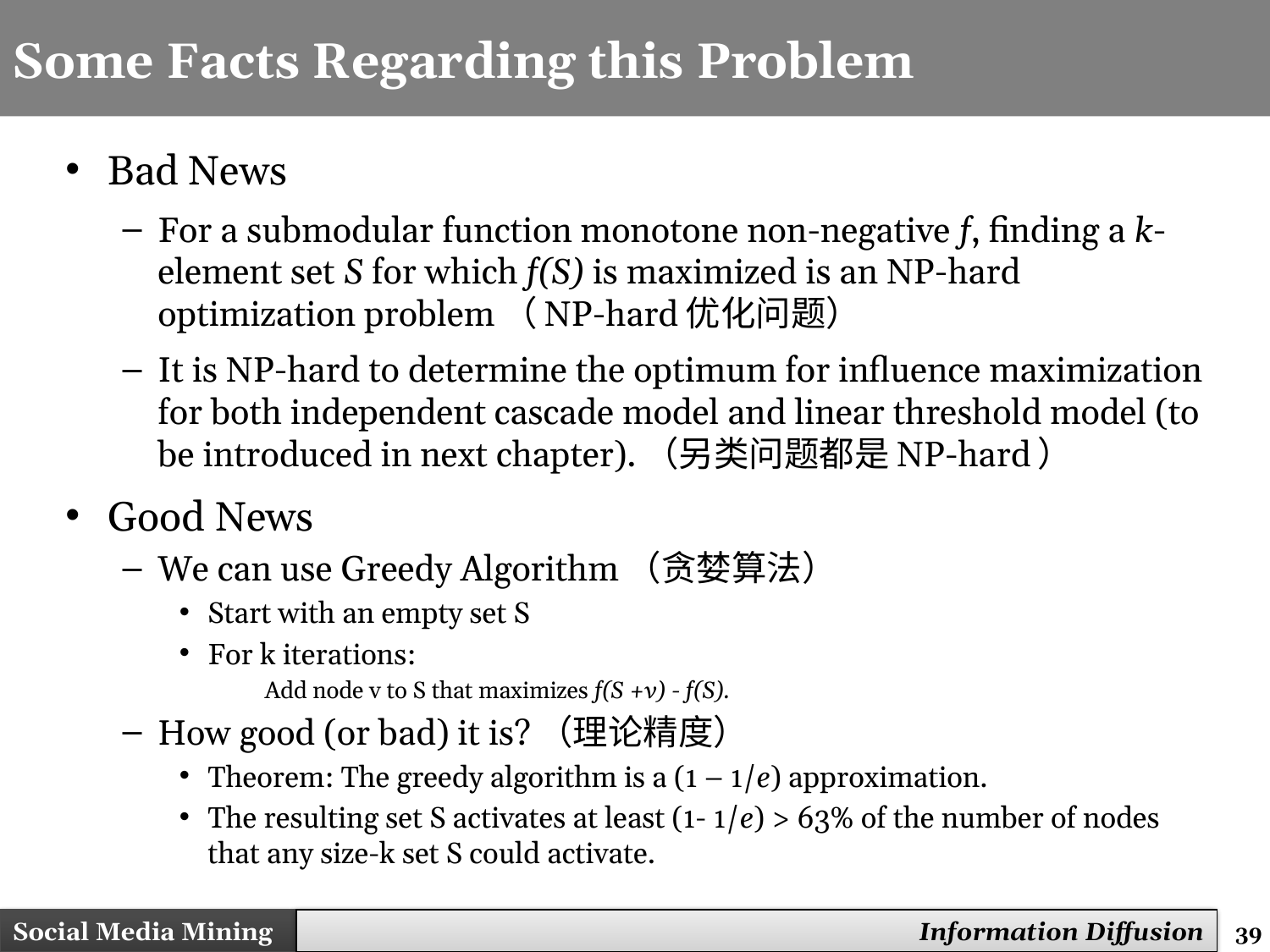

# Some Facts Regarding this Problem
Bad News
For a submodular function monotone non-negative f, finding a k-element set S for which f(S) is maximized is an NP-hard optimization problem（NP-hard优化问题）
It is NP-hard to determine the optimum for influence maximization for both independent cascade model and linear threshold model (to be introduced in next chapter).（另类问题都是NP-hard）
Good News
We can use Greedy Algorithm（贪婪算法）
Start with an empty set S
For k iterations:
	Add node v to S that maximizes f(S +v) - f(S).
How good (or bad) it is?（理论精度）
Theorem: The greedy algorithm is a (1 – 1/e) approximation.
The resulting set S activates at least (1- 1/e) > 63% of the number of nodes that any size-k set S could activate.